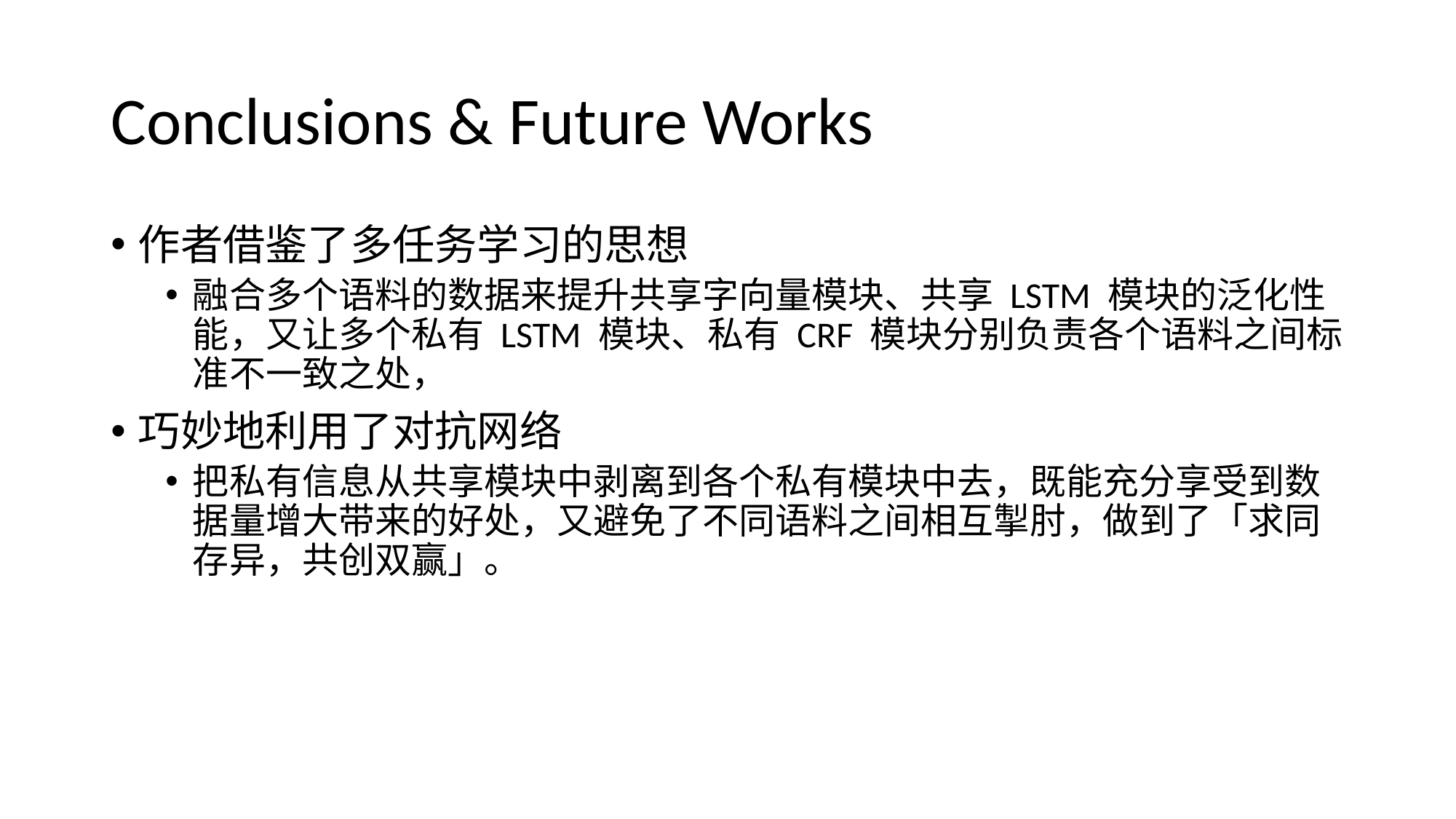

# Conclusions & Future Works
作者借鉴了多任务学习的思想
融合多个语料的数据来提升共享字向量模块、共享 LSTM 模块的泛化性能，又让多个私有 LSTM 模块、私有 CRF 模块分别负责各个语料之间标准不一致之处，
巧妙地利用了对抗网络
把私有信息从共享模块中剥离到各个私有模块中去，既能充分享受到数据量增大带来的好处，又避免了不同语料之间相互掣肘，做到了「求同存异，共创双赢」。